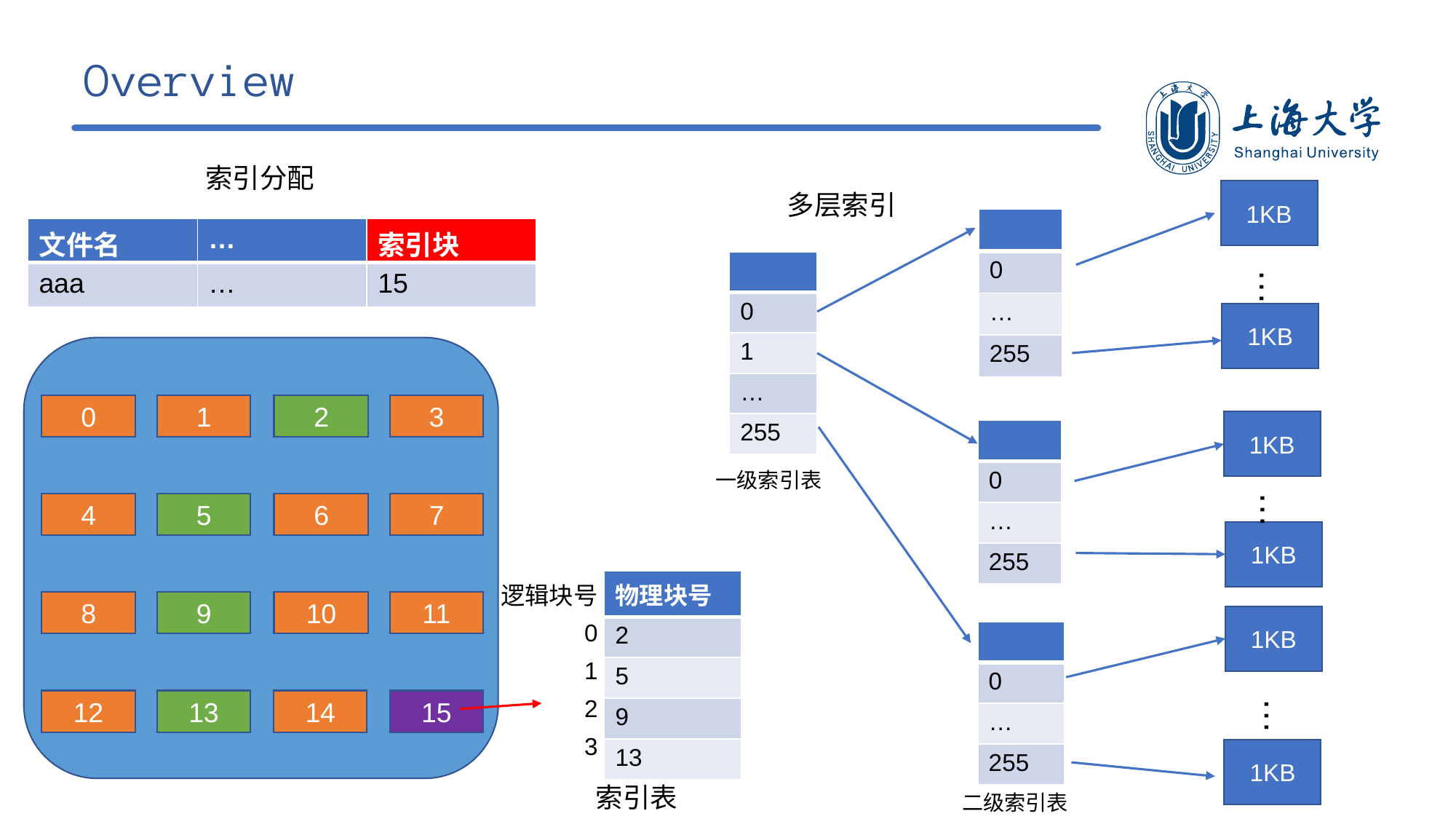

Overview

索引分配
1KB
多层索引
|  |
| --- |
| 0 |
| … |
| 255 |
| 文件名 | … | 索引块 |
| --- | --- | --- |
| aaa | … | 15 |
|  |
| --- |
| 0 |
| 1 |
| … |
| 255 |
…
1KB

0
1
2
2
3
1KB
|  |
| --- |
| 0 |
| … |
| 255 |
一级索引表
…
4
5
6
6
7
1KB
逻辑块号
0
1
2
3
| 物理块号 |
| --- |
| 2 |
| 5 |
| 9 |
| 13 |
8
9
10
10
11
1KB
|  |
| --- |
| 0 |
| … |
| 255 |
…
12
13
14
15
1KB
索引表
二级索引表
多层索引